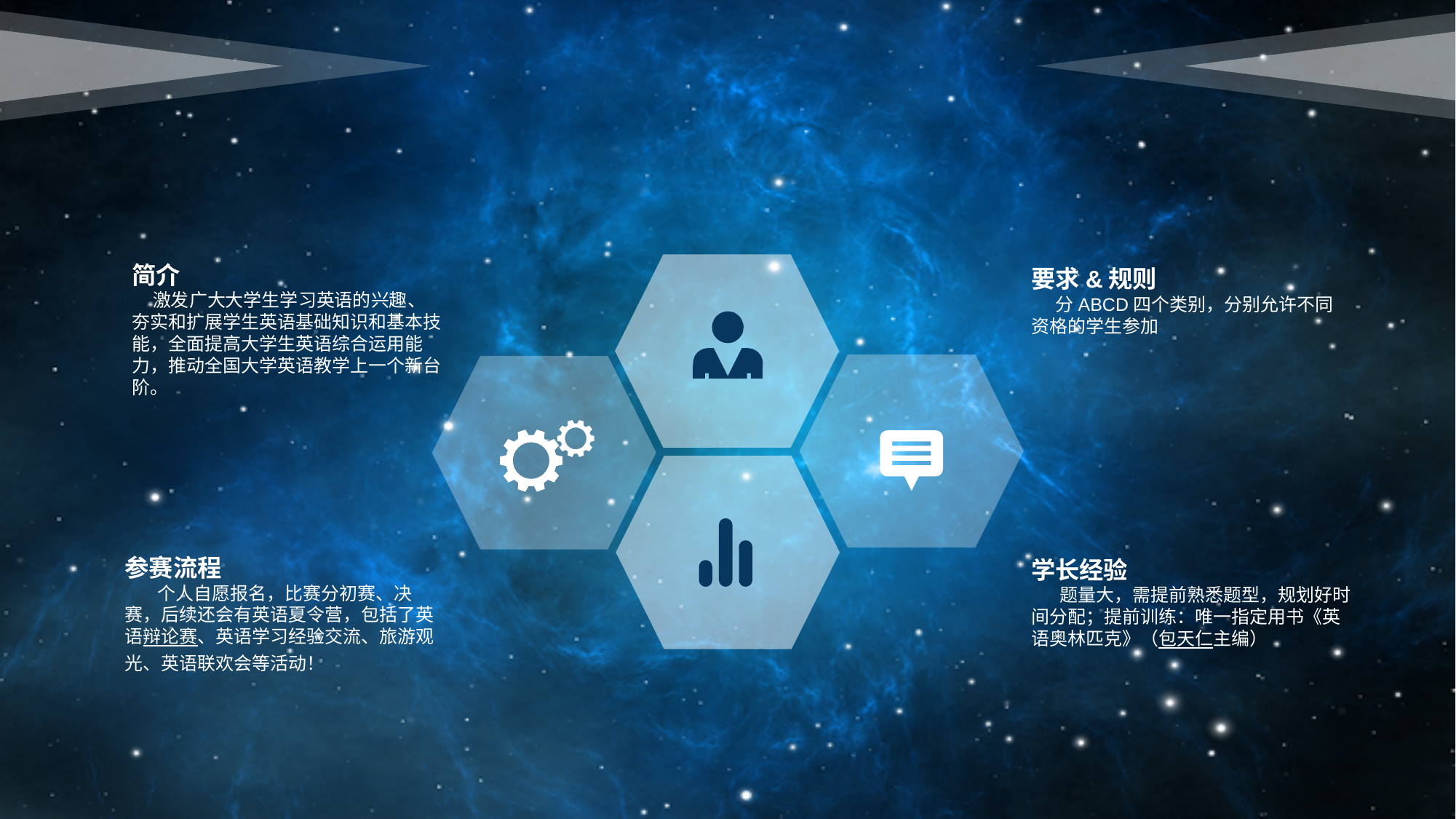

简介
    激发广大大学生学习英语的兴趣、夯实和扩展学生英语基础知识和基本技能，全面提高大学生英语综合运用能力，推动全国大学英语教学上一个新台阶。

要求&规则
     分ABCD四个类别，分别允许不同资格的学生参加

参赛流程
       个人自愿报名，比赛分初赛、决赛，后续还会有英语夏令营，包括了英语辩论赛、英语学习经验交流、旅游观光、英语联欢会等活动！
学长经验
      题量大，需提前熟悉题型，规划好时间分配；提前训练：唯一指定用书《英语奥林匹克》（包天仁主编）